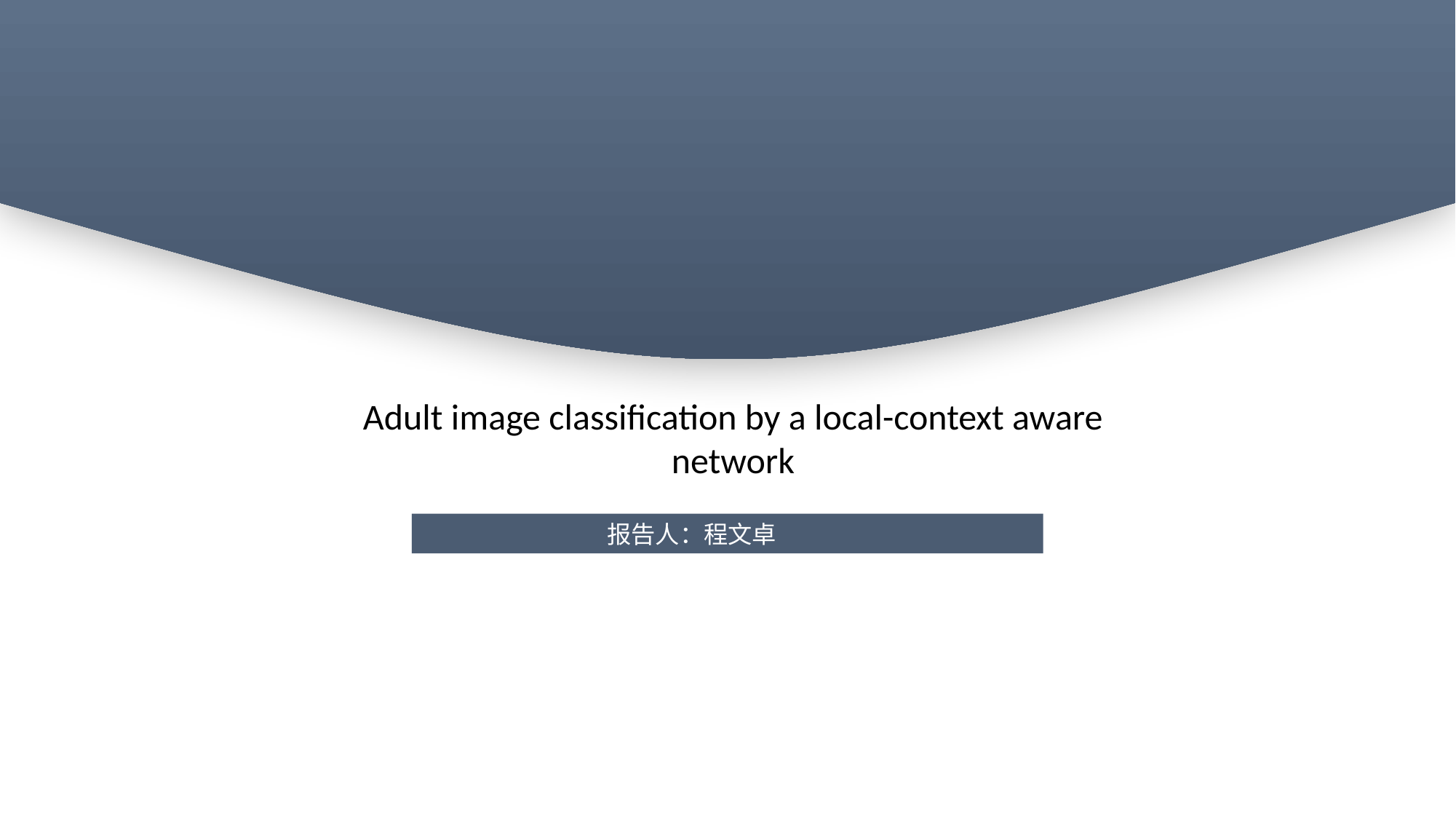

Adult image classification by a local-context aware network
报告人：程文卓